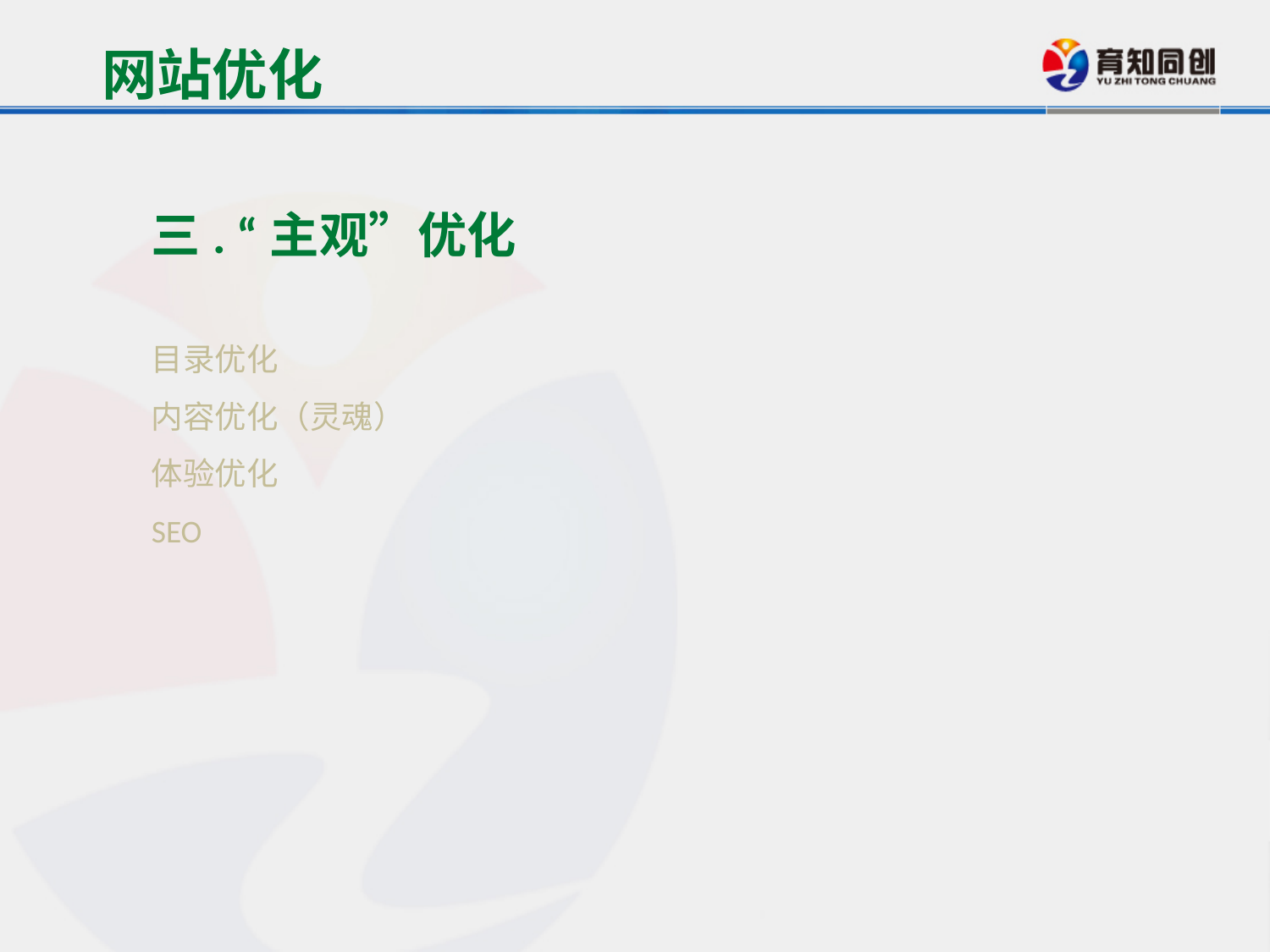

网站优化

三. “主观”优化

目录优化
内容优化（灵魂）
体验优化
SEO